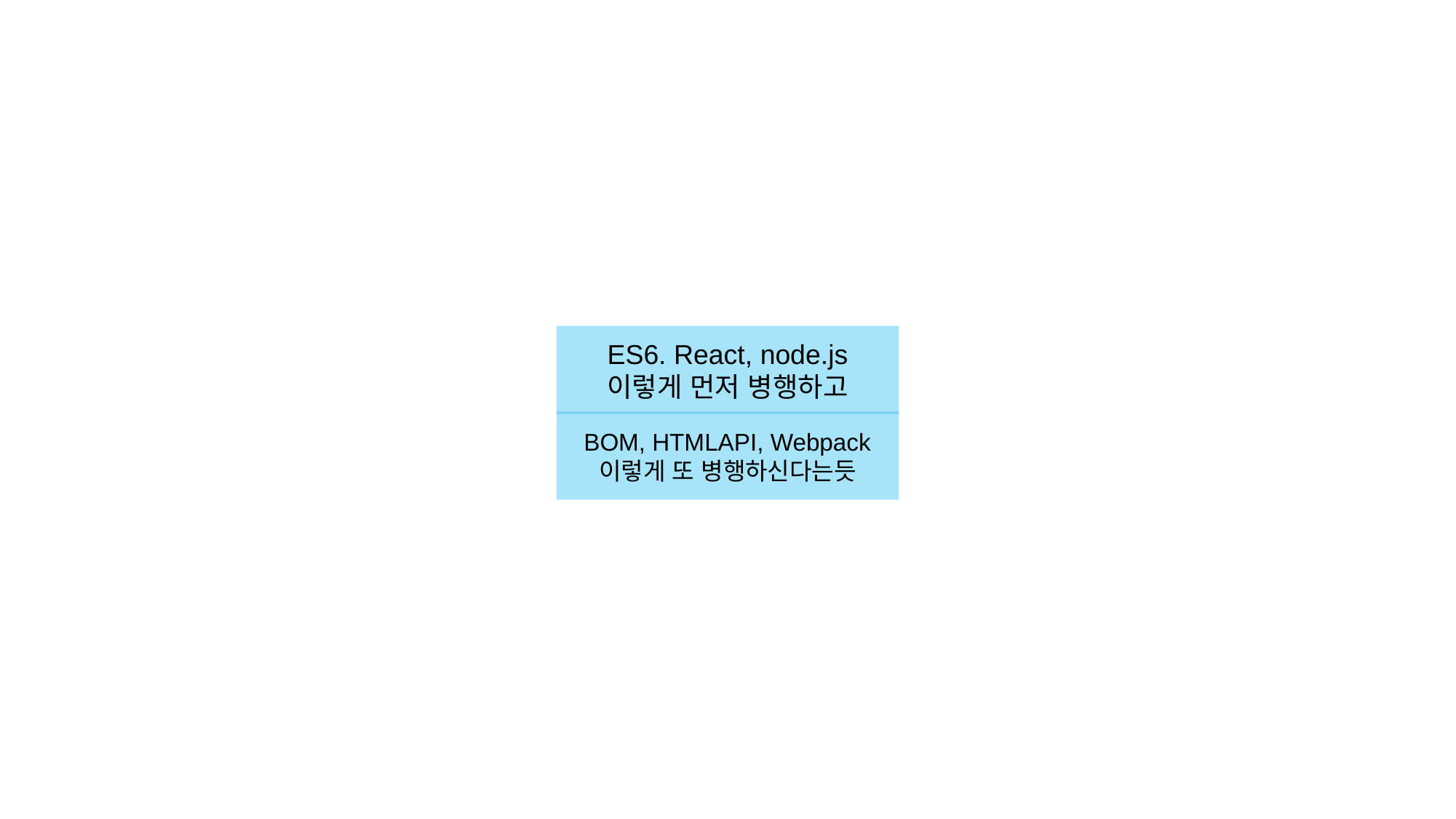

ES6. React, node.js
이렇게 먼저 병행하고
BOM, HTMLAPI, Webpack
이렇게 또 병행하신다는듯